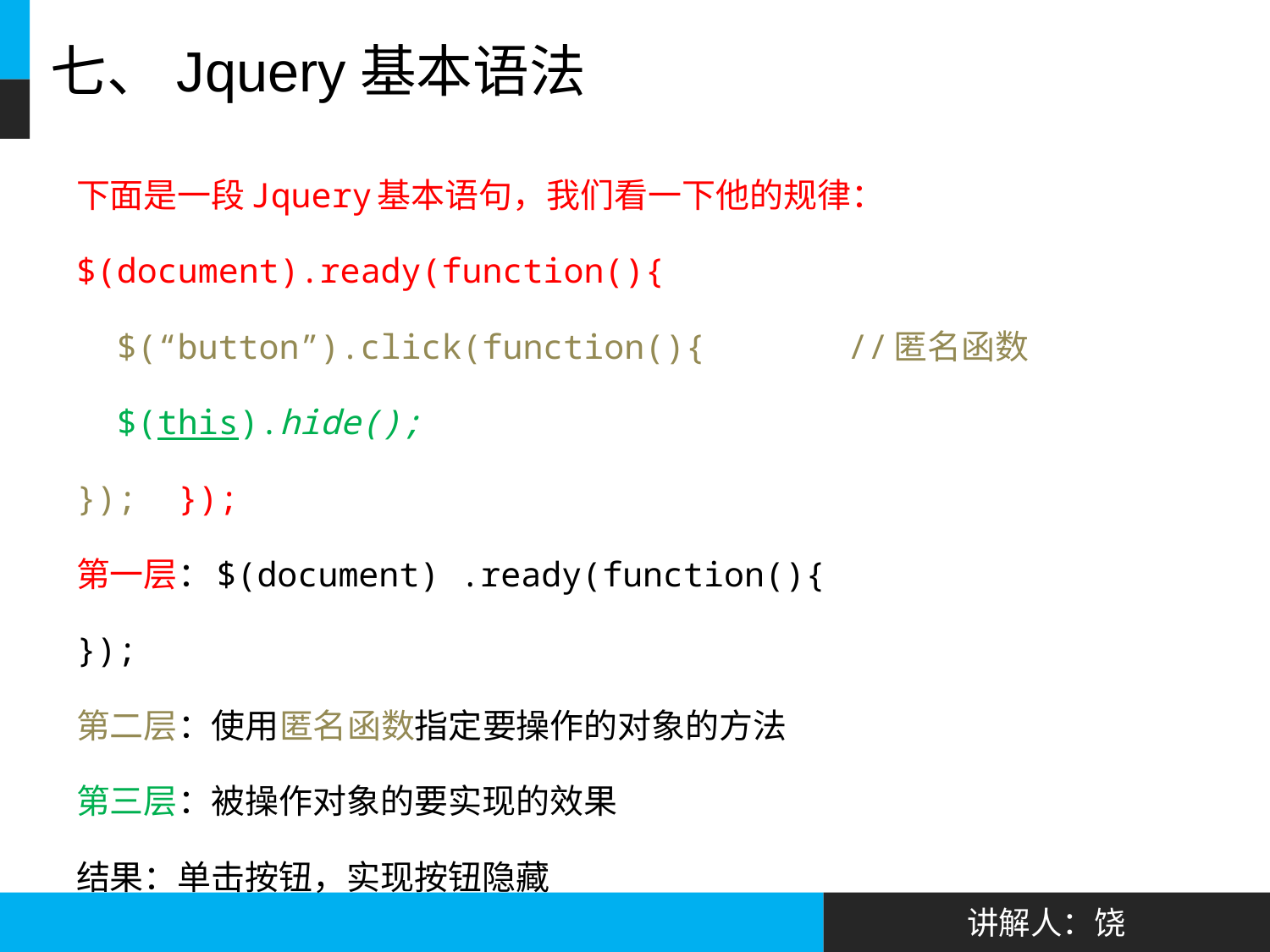

# 七、Jquery基本语法
下面是一段Jquery基本语句，我们看一下他的规律：
$(document).ready(function(){
  $(“button”).click(function(){       //匿名函数
  $(this).hide();
});  });
第一层：$(document) .ready(function(){
});
第二层：使用匿名函数指定要操作的对象的方法
第三层：被操作对象的要实现的效果
结果：单击按钮，实现按钮隐藏